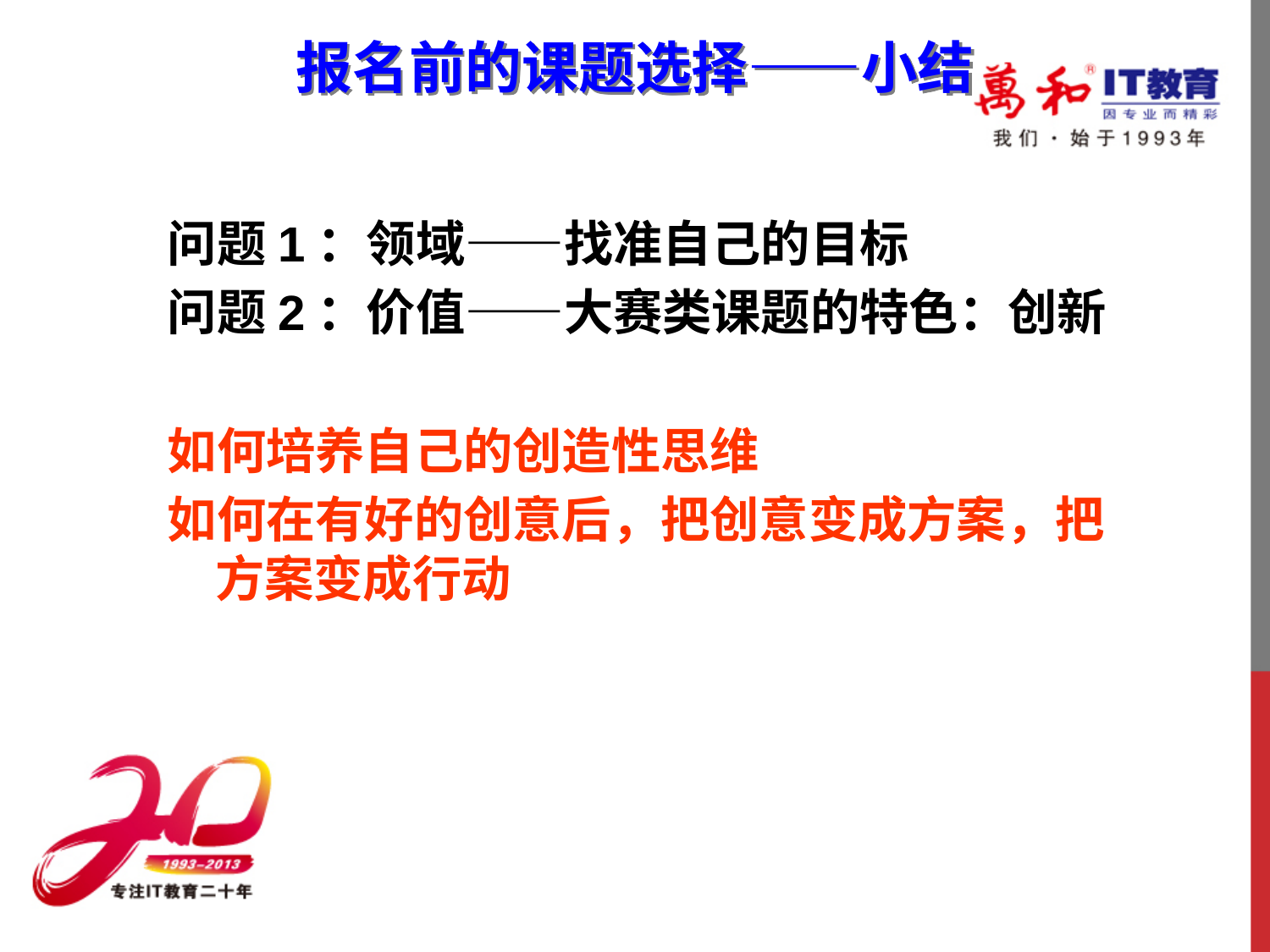

报名前的课题选择——小结
问题1：领域——找准自己的目标
问题2：价值——大赛类课题的特色：创新

如何培养自己的创造性思维
如何在有好的创意后，把创意变成方案，把方案变成行动